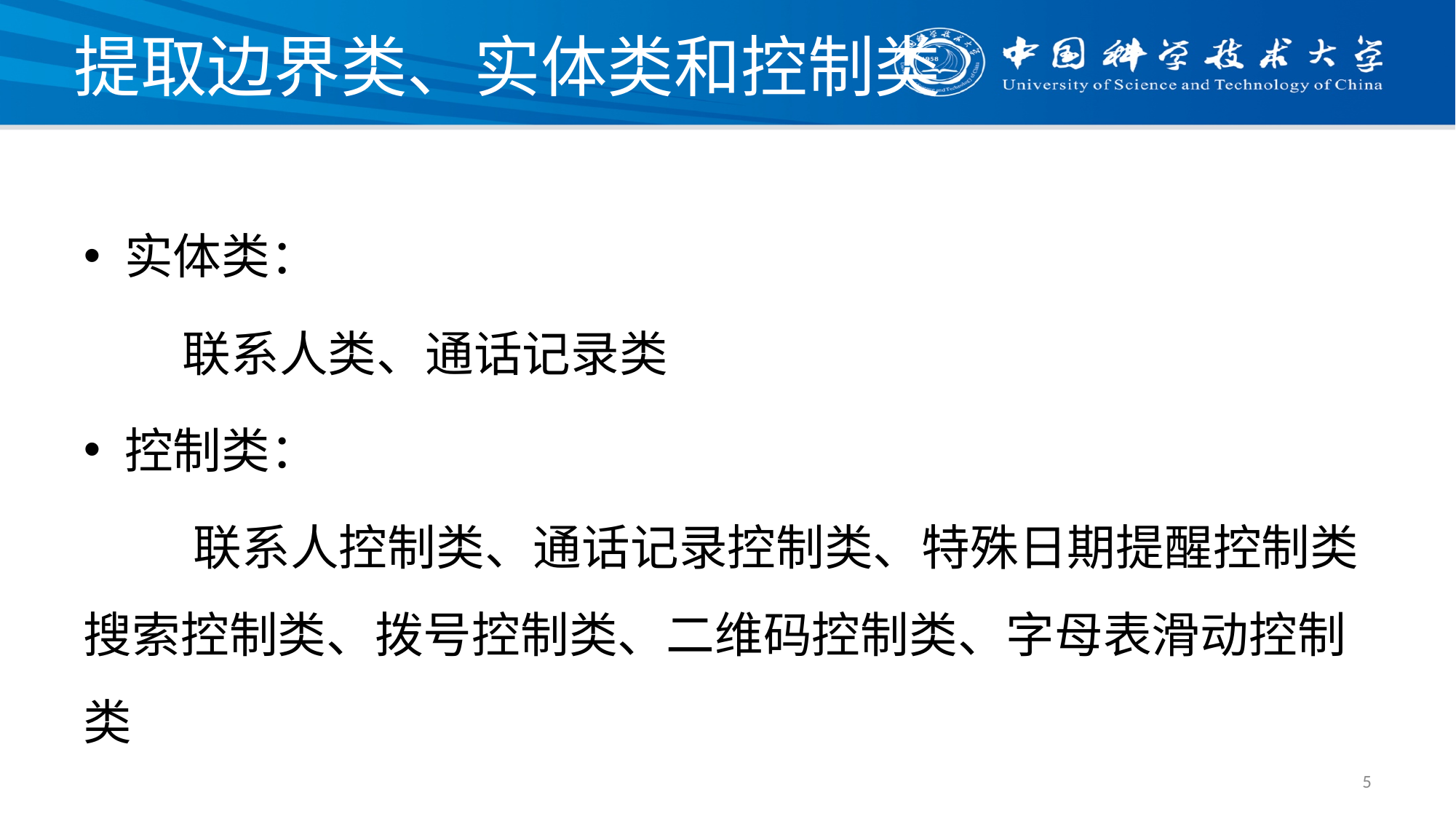

# 提取边界类、实体类和控制类
实体类：
        联系人类、通话记录类
控制类：
         联系人控制类、通话记录控制类、特殊日期提醒控制类搜索控制类、拨号控制类、二维码控制类、字母表滑动控制类
5